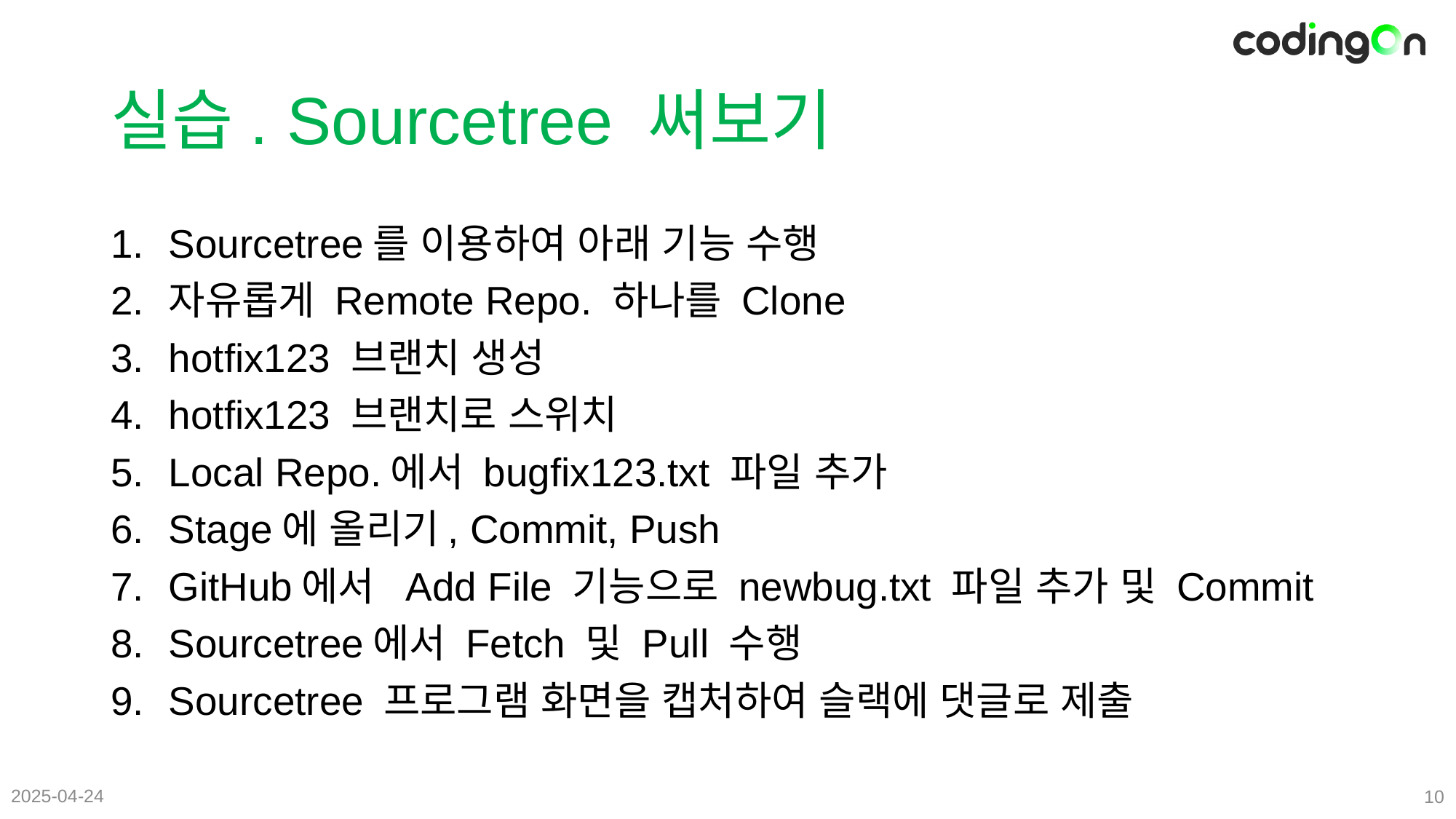

# 실습. Sourcetree 써보기
Sourcetree를 이용하여 아래 기능 수행
자유롭게 Remote Repo. 하나를 Clone
hotfix123 브랜치 생성
hotfix123 브랜치로 스위치
Local Repo.에서 bugfix123.txt 파일 추가
Stage에 올리기, Commit, Push
GitHub에서  Add File 기능으로 newbug.txt 파일 추가 및 Commit
Sourcetree에서 Fetch 및 Pull 수행
Sourcetree 프로그램 화면을 캡처하여 슬랙에 댓글로 제출

2025-04-24
10